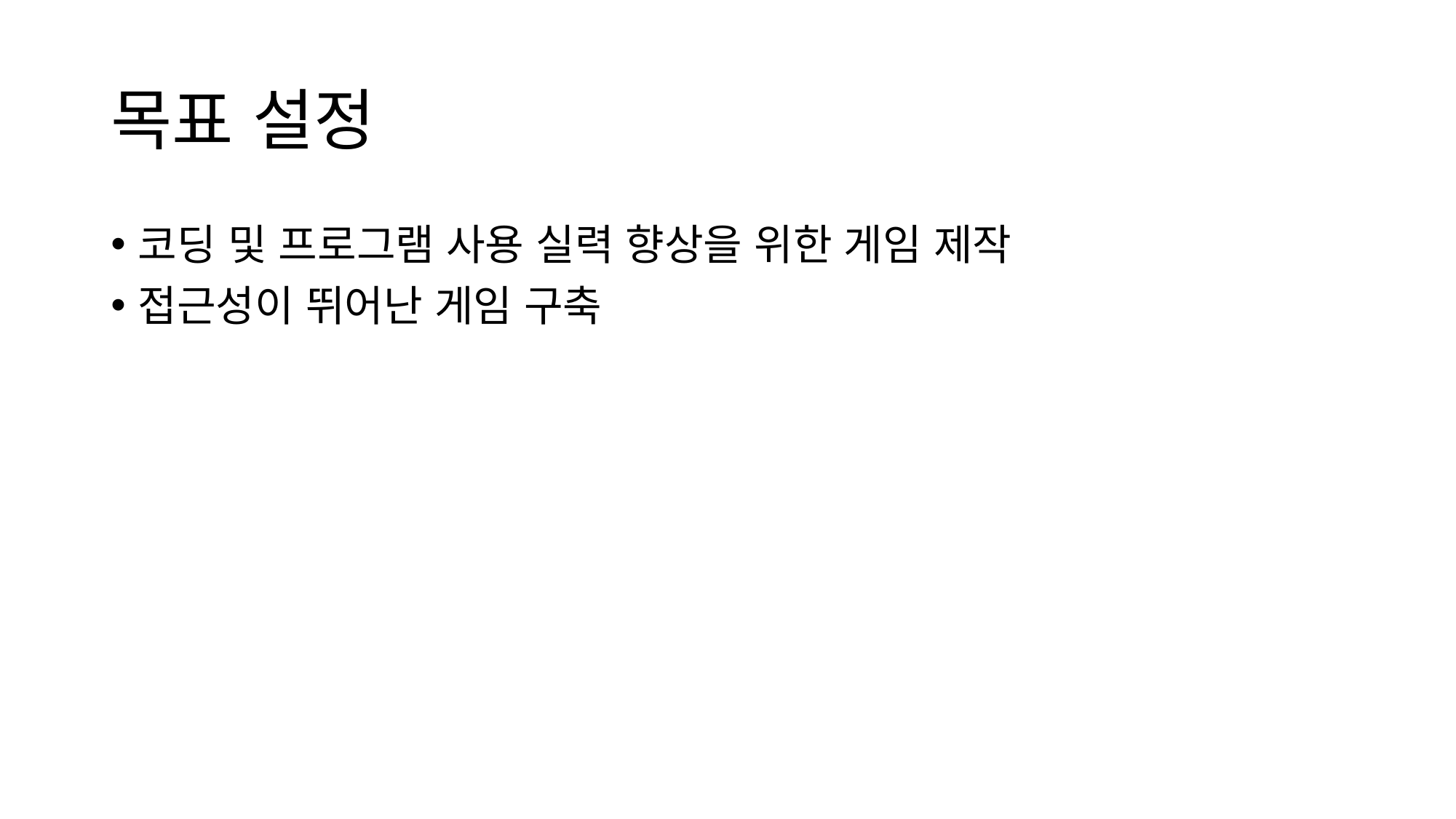

# 목표 설정
코딩 및 프로그램 사용 실력 향상을 위한 게임 제작
접근성이 뛰어난 게임 구축